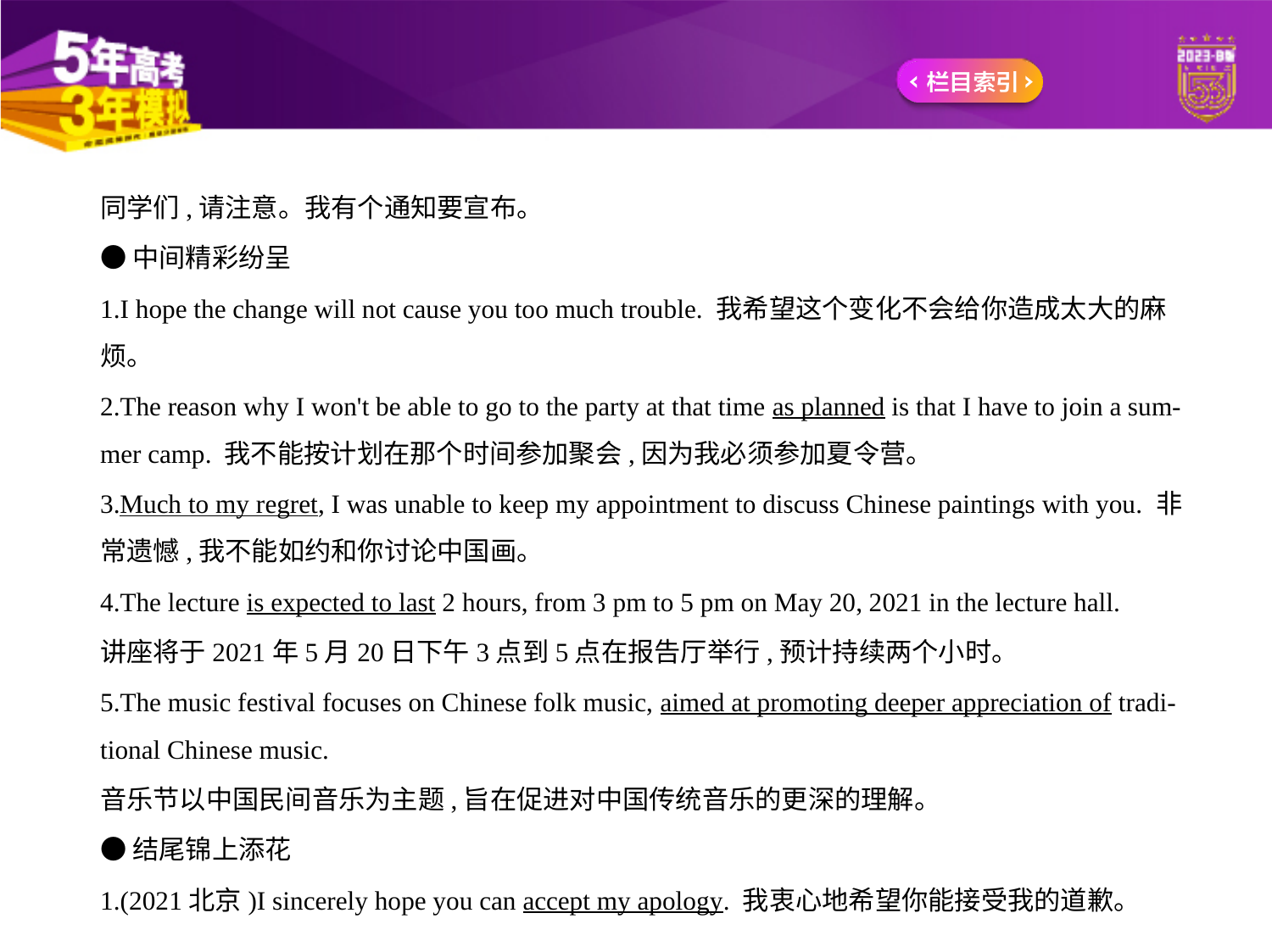

同学们,请注意。我有个通知要宣布。
●中间精彩纷呈
1.I hope the change will not cause you too much trouble. 我希望这个变化不会给你造成太大的麻
烦。
2.The reason why I won't be able to go to the party at that time as planned is that I have to join a sum-
mer camp. 我不能按计划在那个时间参加聚会,因为我必须参加夏令营。
3.Much to my regret, I was unable to keep my appointment to discuss Chinese paintings with you. 非
常遗憾,我不能如约和你讨论中国画。
4.The lecture is expected to last 2 hours, from 3 pm to 5 pm on May 20, 2021 in the lecture hall.
讲座将于2021年5月20日下午3点到5点在报告厅举行,预计持续两个小时。
5.The music festival focuses on Chinese folk music, aimed at promoting deeper appreciation of tradi-
tional Chinese music.
音乐节以中国民间音乐为主题,旨在促进对中国传统音乐的更深的理解。
●结尾锦上添花
1.(2021北京)I sincerely hope you can accept my apology. 我衷心地希望你能接受我的道歉。